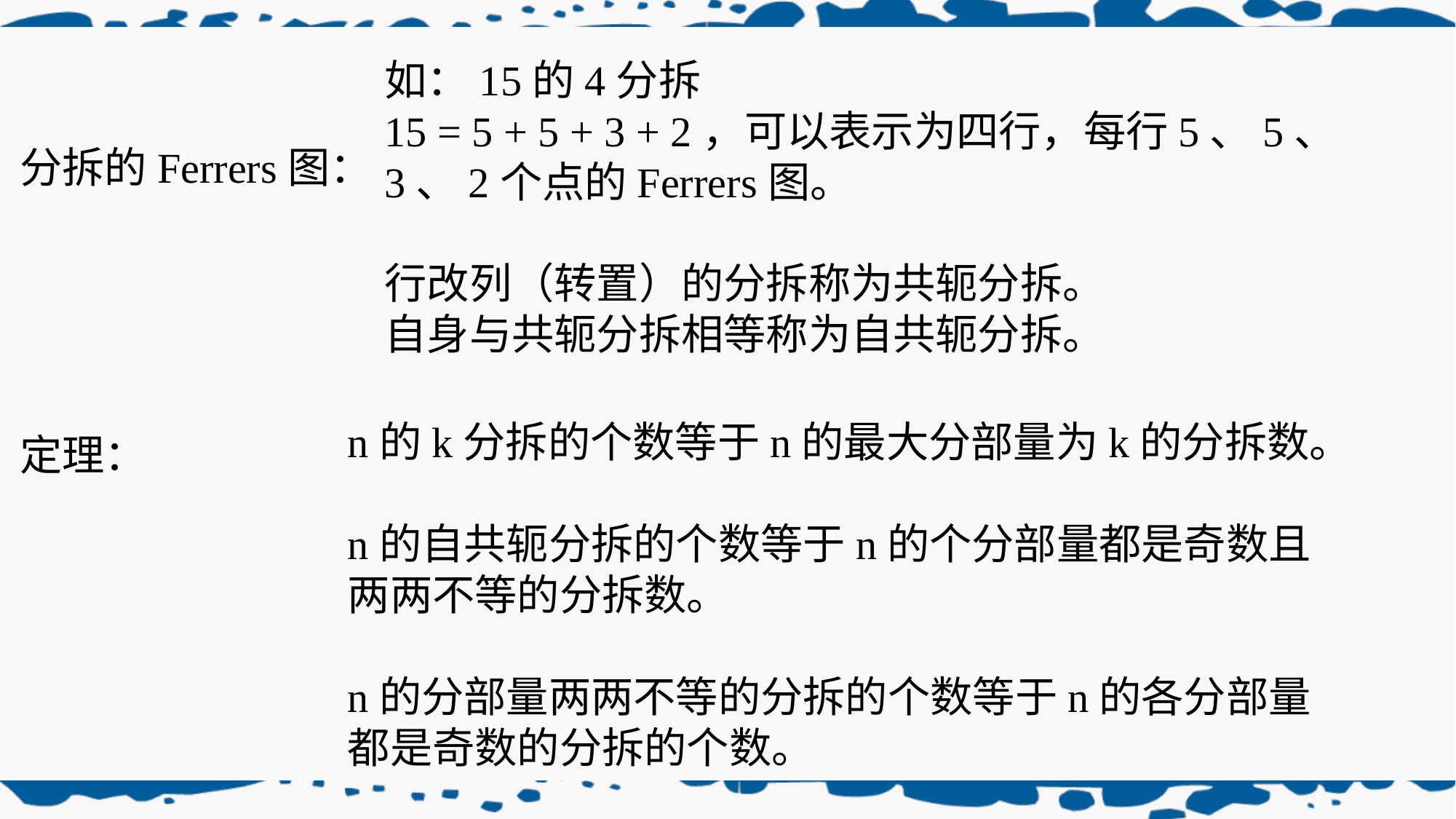

如：15的4分拆
15 = 5 + 5 + 3 + 2，可以表示为四行，每行5、5、3、2个点的Ferrers图。

行改列（转置）的分拆称为共轭分拆。
自身与共轭分拆相等称为自共轭分拆。
分拆的Ferrers图：
n的k分拆的个数等于n的最大分部量为k的分拆数。

n的自共轭分拆的个数等于n的个分部量都是奇数且两两不等的分拆数。

n的分部量两两不等的分拆的个数等于n的各分部量都是奇数的分拆的个数。
定理：